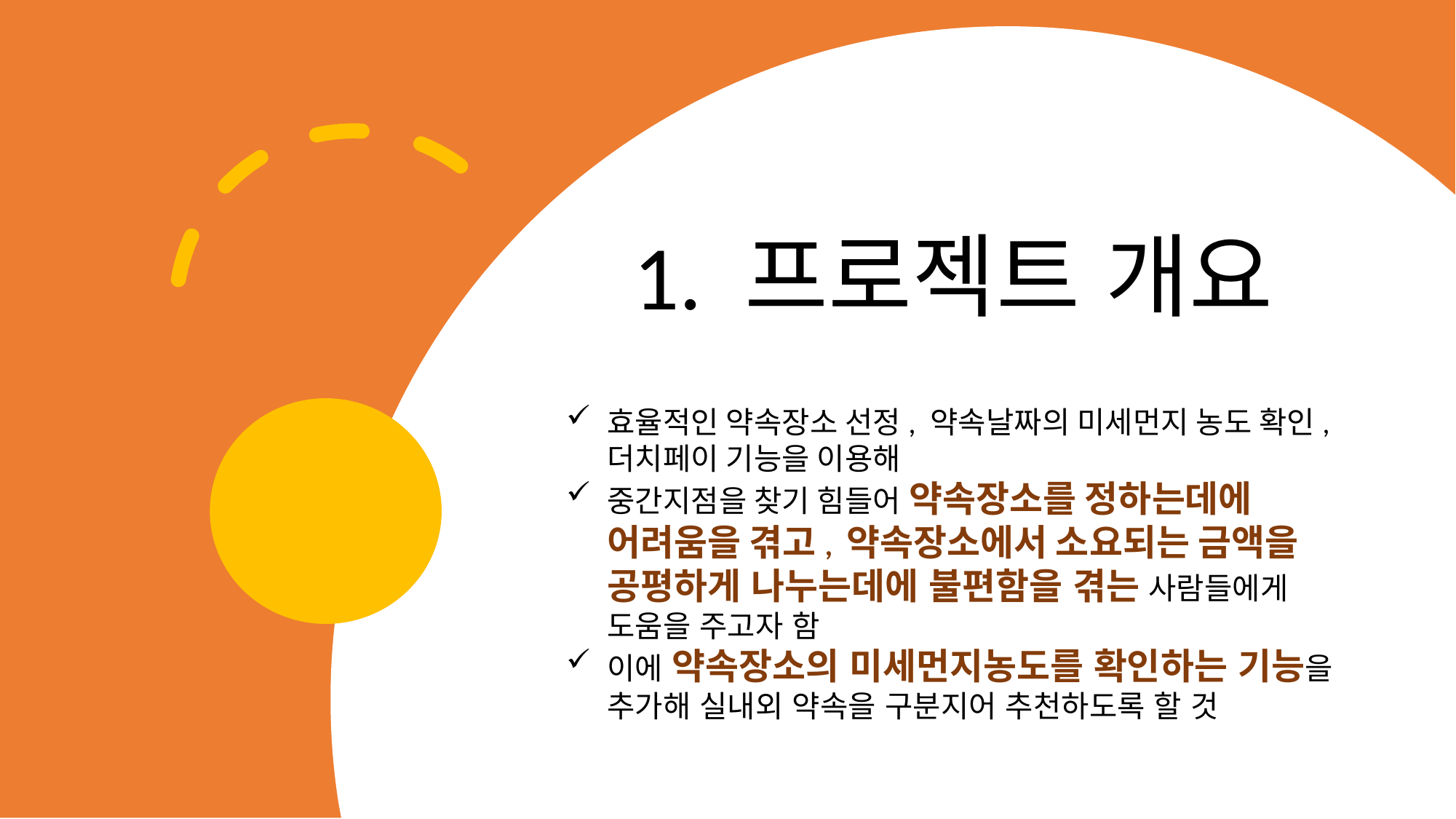

# 1. 프로젝트 개요
효율적인 약속장소 선정, 약속날짜의 미세먼지 농도 확인, 더치페이 기능을 이용해
중간지점을 찾기 힘들어 약속장소를 정하는데에 어려움을 겪고, 약속장소에서 소요되는 금액을 공평하게 나누는데에 불편함을 겪는 사람들에게 도움을 주고자 함
이에 약속장소의 미세먼지농도를 확인하는 기능을 추가해 실내외 약속을 구분지어 추천하도록 할 것